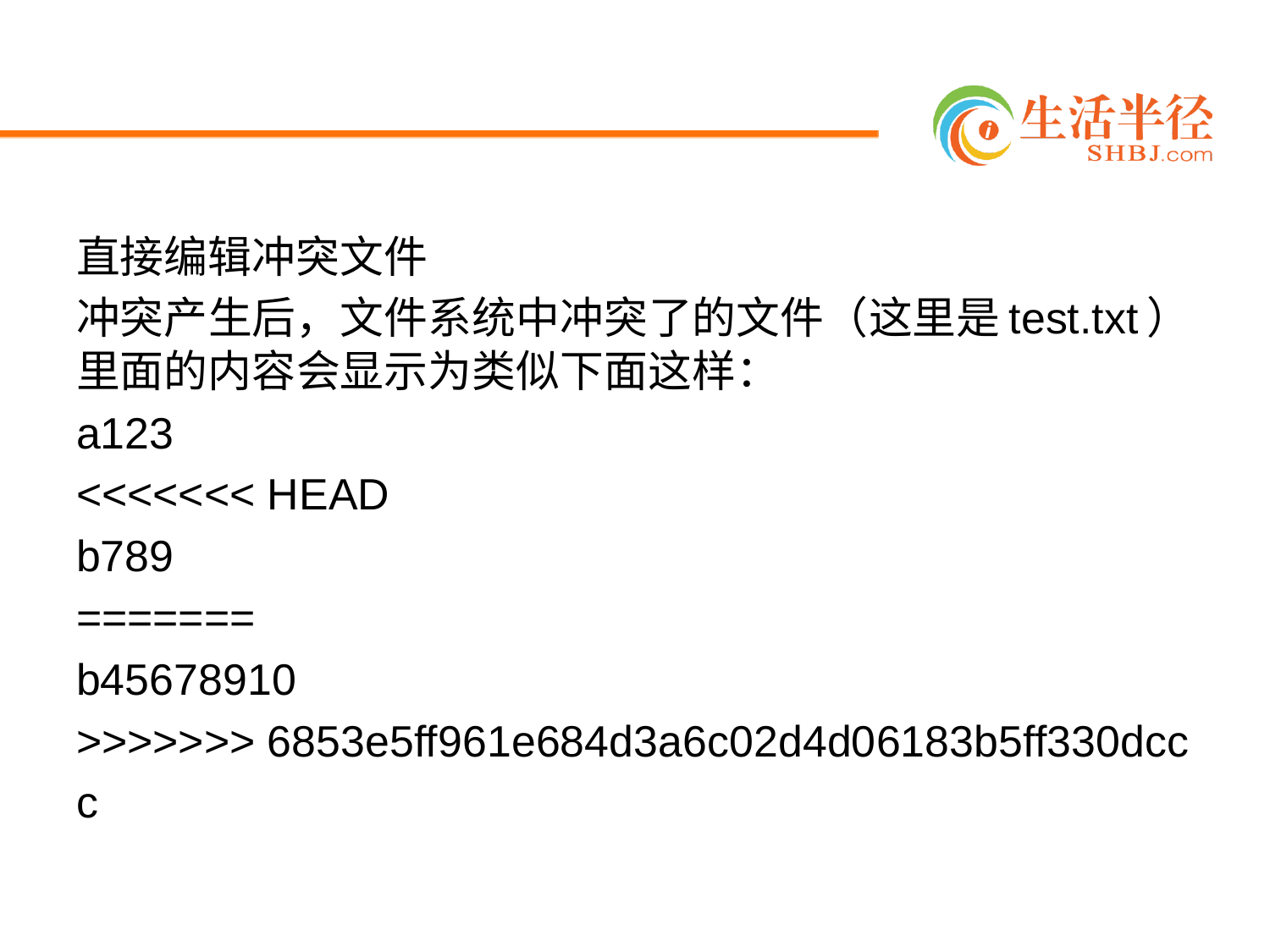

#
直接编辑冲突文件
冲突产生后，文件系统中冲突了的文件（这里是test.txt）里面的内容会显示为类似下面这样：
a123
<<<<<<< HEAD
b789
=======
b45678910
>>>>>>> 6853e5ff961e684d3a6c02d4d06183b5ff330dcc
c